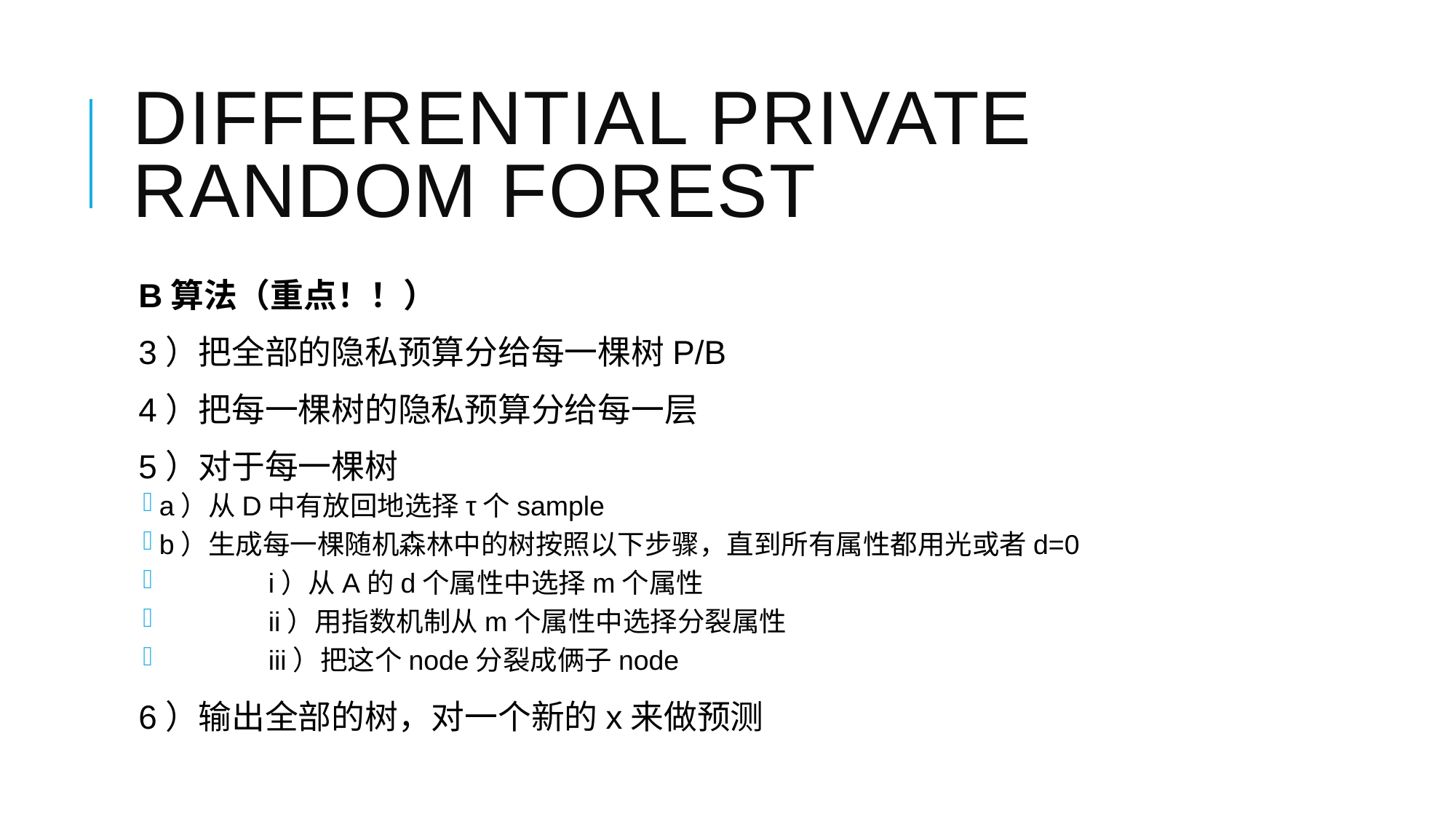

# DIFFERENTIAL PRIVATE RANDOM FOREST
B算法（重点！！）
3）把全部的隐私预算分给每一棵树P/B
4）把每一棵树的隐私预算分给每一层
5）对于每一棵树
a）从D中有放回地选择τ个sample
b）生成每一棵随机森林中的树按照以下步骤，直到所有属性都用光或者d=0
	i）从A的d个属性中选择m个属性
	ii）用指数机制从m个属性中选择分裂属性
	iii）把这个node分裂成俩子node
6）输出全部的树，对一个新的x来做预测